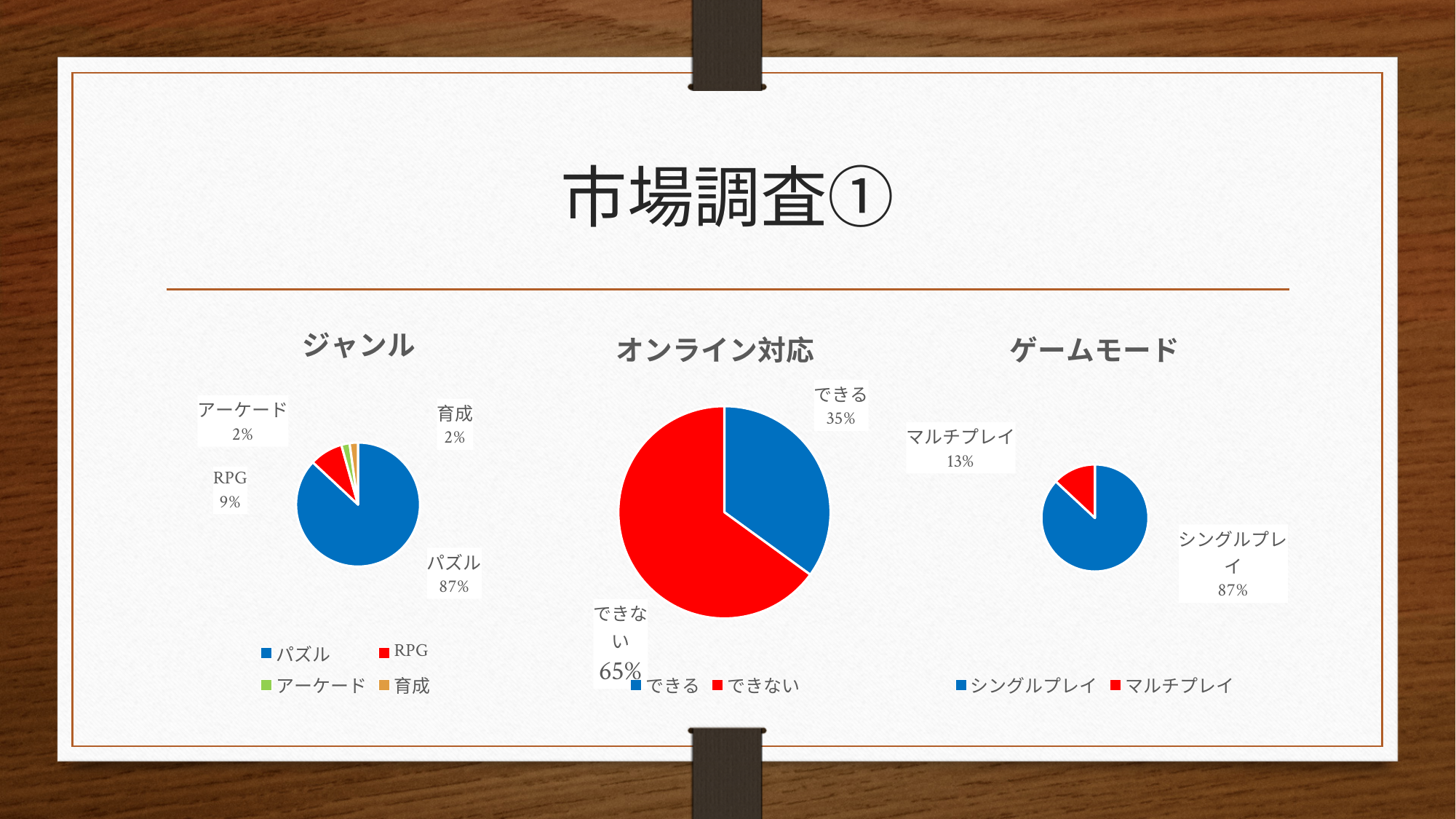

# 市場調査①

### Chart:

| Category | ゲームモード |
|---|---|
| シングルプレイ | 40.0 |
| マルチプレイ | 6.0 |

### Chart:

| Category | オンライン対応 |
|---|---|
| できる | 14.0 |
| できない | 26.0 |

### Chart:

| Category | ジャンル |
|---|---|
| パズル | 40.0 |
| RPG | 4.0 |
| アーケード | 1.0 |
| 育成 | 1.0 |